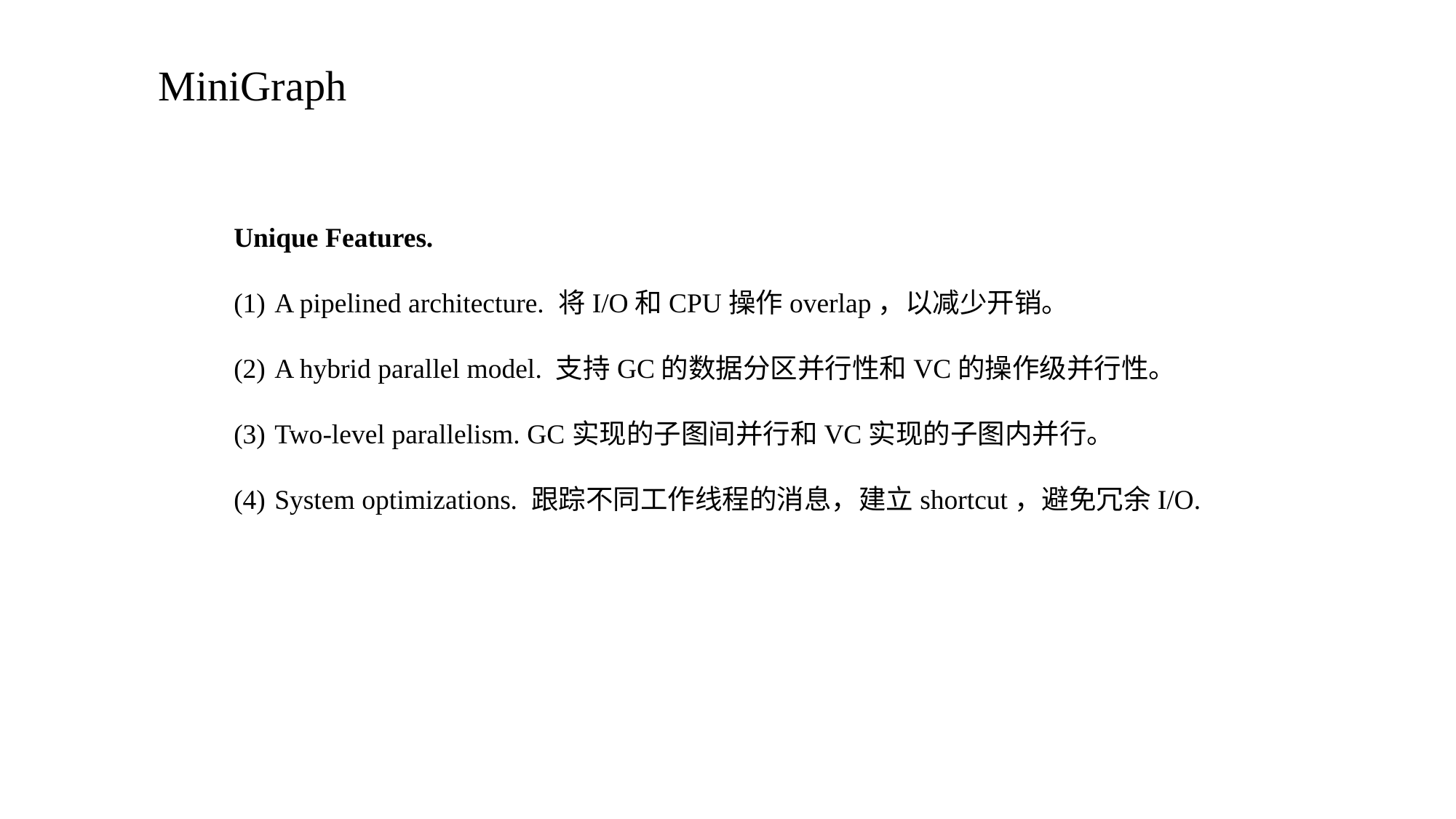

MiniGraph
Unique Features.

A pipelined architecture. 将I/O和CPU操作overlap，以减少开销。

A hybrid parallel model. 支持GC的数据分区并行性和VC的操作级并行性。

Two-level parallelism. GC实现的子图间并行和VC实现的子图内并行。

System optimizations. 跟踪不同工作线程的消息，建立shortcut，避免冗余I/O.